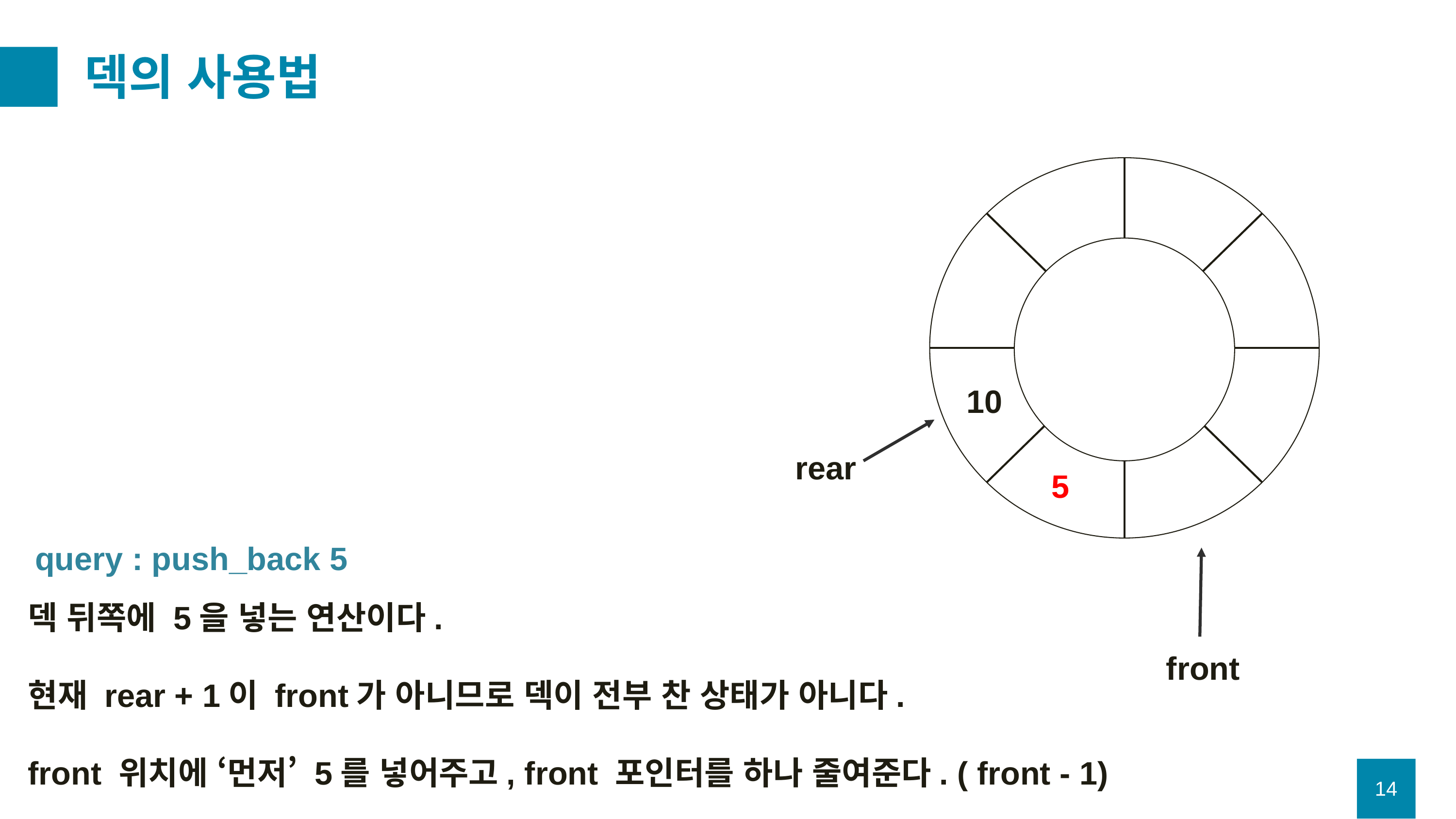

# 덱의 사용법

10
rear
5
query : push_back 5
덱 뒤쪽에 5을 넣는 연산이다.

현재 rear + 1이 front가 아니므로 덱이 전부 찬 상태가 아니다.

front 위치에 ‘먼저’ 5를 넣어주고, front 포인터를 하나 줄여준다. ( front - 1)
front
14